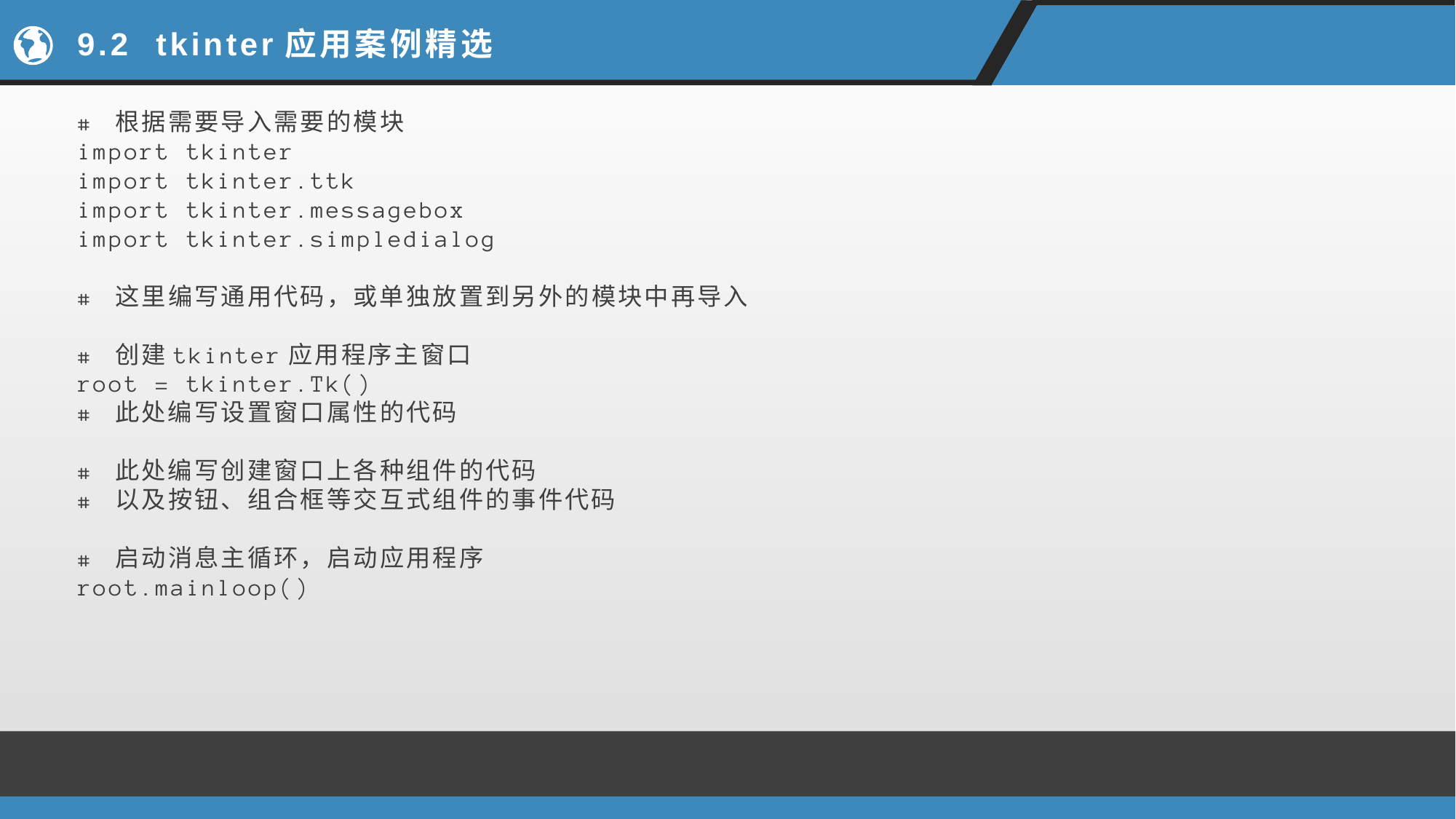

# 9.2  tkinter应用案例精选

# 根据需要导入需要的模块
import tkinter
import tkinter.ttk
import tkinter.messagebox
import tkinter.simpledialog

# 这里编写通用代码，或单独放置到另外的模块中再导入

# 创建tkinter应用程序主窗口
root = tkinter.Tk()
# 此处编写设置窗口属性的代码

# 此处编写创建窗口上各种组件的代码
# 以及按钮、组合框等交互式组件的事件代码

# 启动消息主循环，启动应用程序
root.mainloop()